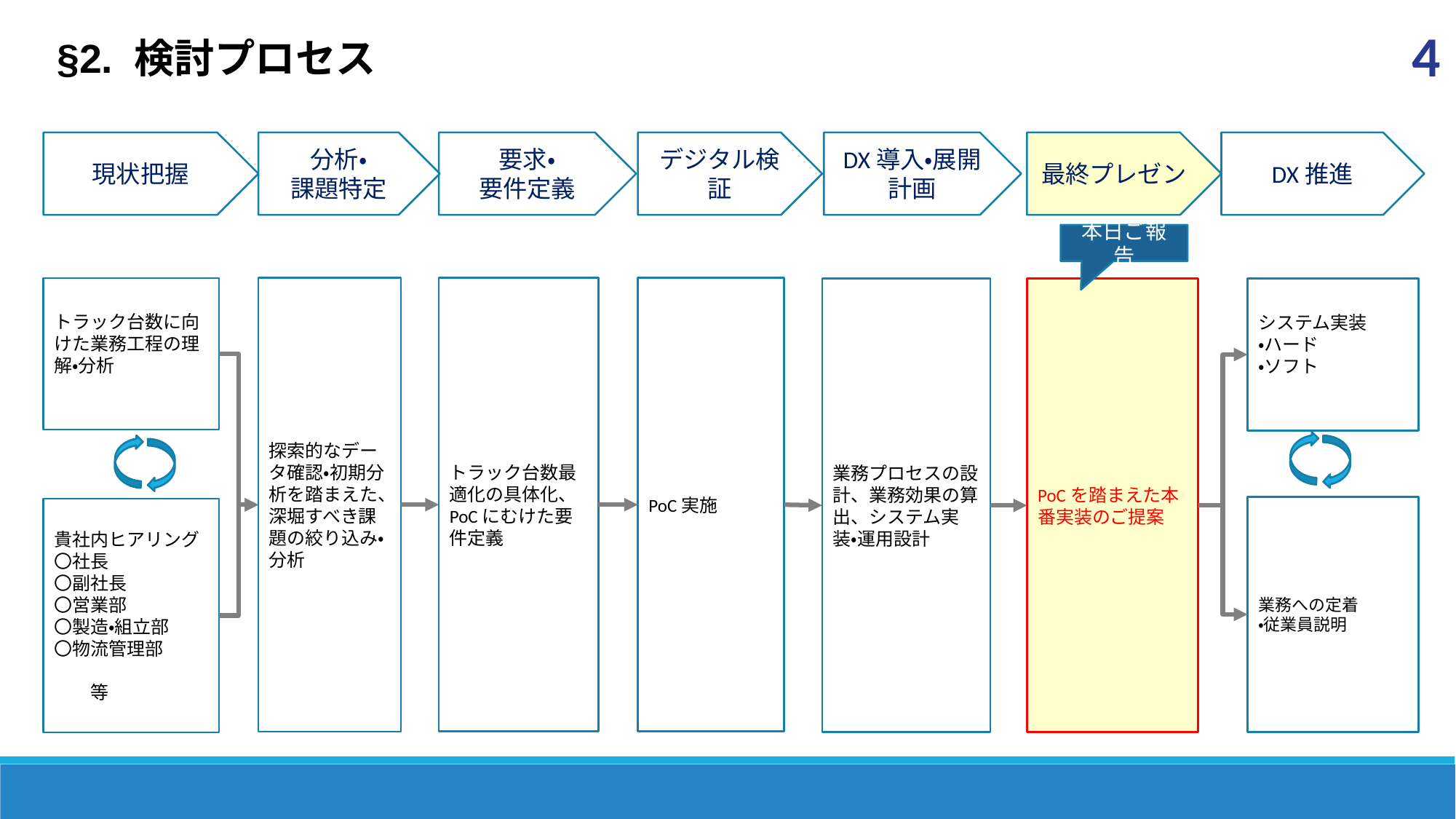

§2. 検討プロセス
4
現状把握
分析・
課題特定
要求・
要件定義
デジタル検証
DX導入・展開計画
最終プレゼン
DX推進
本日ご報告
探索的なデータ確認・初期分析を踏まえた、深堀すべき課題の絞り込み・分析
PoC実施
トラック台数最適化の具体化、PoCにむけた要件定義
トラック台数に向けた業務工程の理解・分析

システム実装
・ハード
・ソフト

業務プロセスの設計、業務効果の算出、システム実装・運用設計
PoCを踏まえた本番実装のご提案

業務への定着
・従業員説明
貴社内ヒアリング
〇社長
〇副社長
〇営業部
〇製造・組立部
〇物流管理部
　　　　　　　　　　等